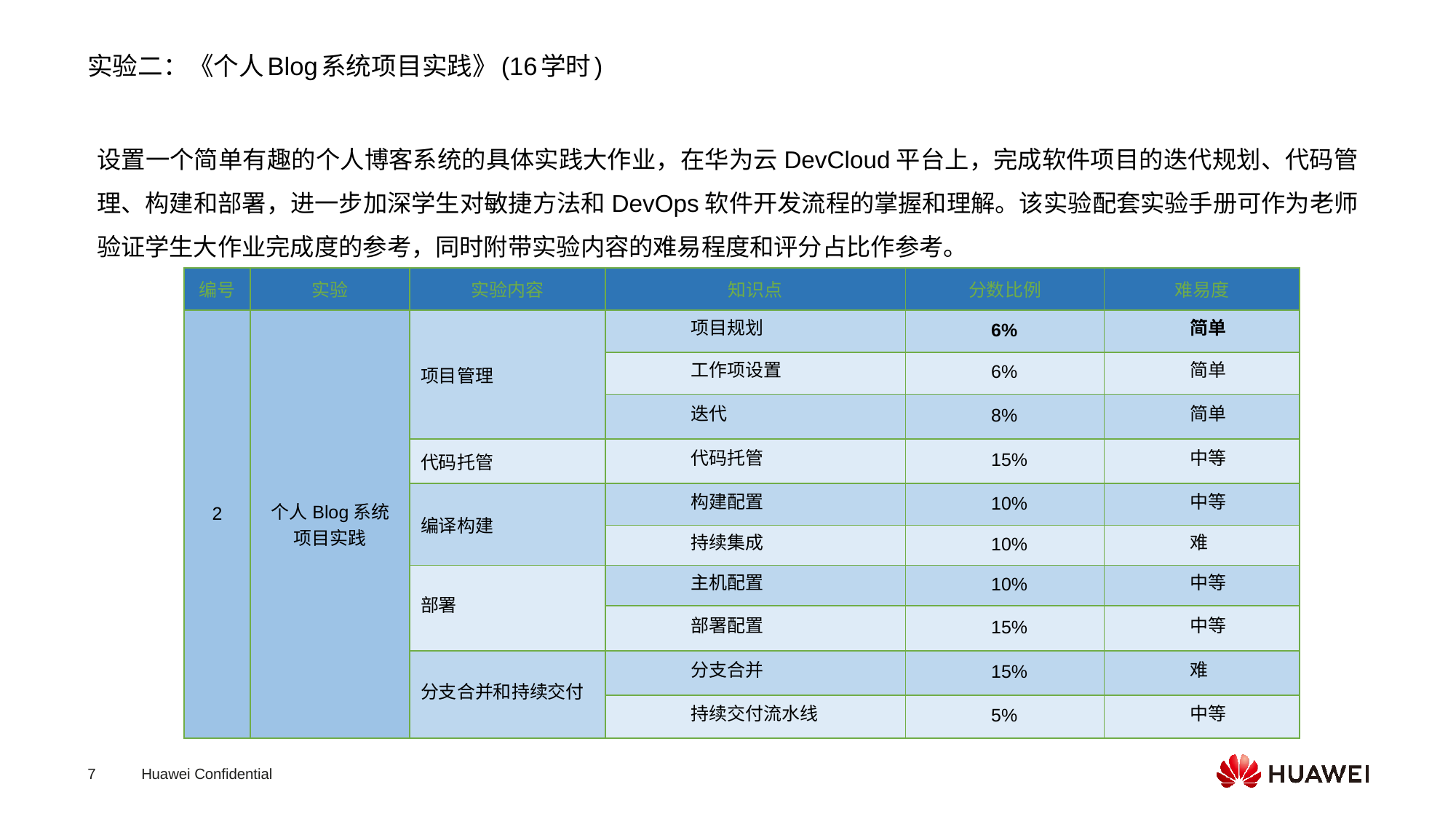

# 实验二：《个人Blog系统项目实践》(16学时)
设置一个简单有趣的个人博客系统的具体实践大作业，在华为云DevCloud平台上，完成软件项目的迭代规划、代码管理、构建和部署，进一步加深学生对敏捷方法和DevOps软件开发流程的掌握和理解。该实验配套实验手册可作为老师验证学生大作业完成度的参考，同时附带实验内容的难易程度和评分占比作参考。

| 编号 | 实验 | 实验内容 | 知识点 | 分数比例 | 难易度 |
| --- | --- | --- | --- | --- | --- |
| 2 | 个人Blog系统 项目实践 | 项目管理 | 项目规划 | 6% | 简单 |
|  |  |  | 工作项设置 | 6% | 简单 |
|  |  |  | 迭代 | 8% | 简单 |
|  |  | 代码托管 | 代码托管 | 15% | 中等 |
|  |  | 编译构建 | 构建配置 | 10% | 中等 |
|  |  |  | 持续集成 | 10% | 难 |
|  |  | 部署 | 主机配置 | 10% | 中等 |
|  |  |  | 部署配置 | 15% | 中等 |
|  |  | 分支合并和持续交付 | 分支合并 | 15% | 难 |
|  |  |  | 持续交付流水线 | 5% | 中等 |